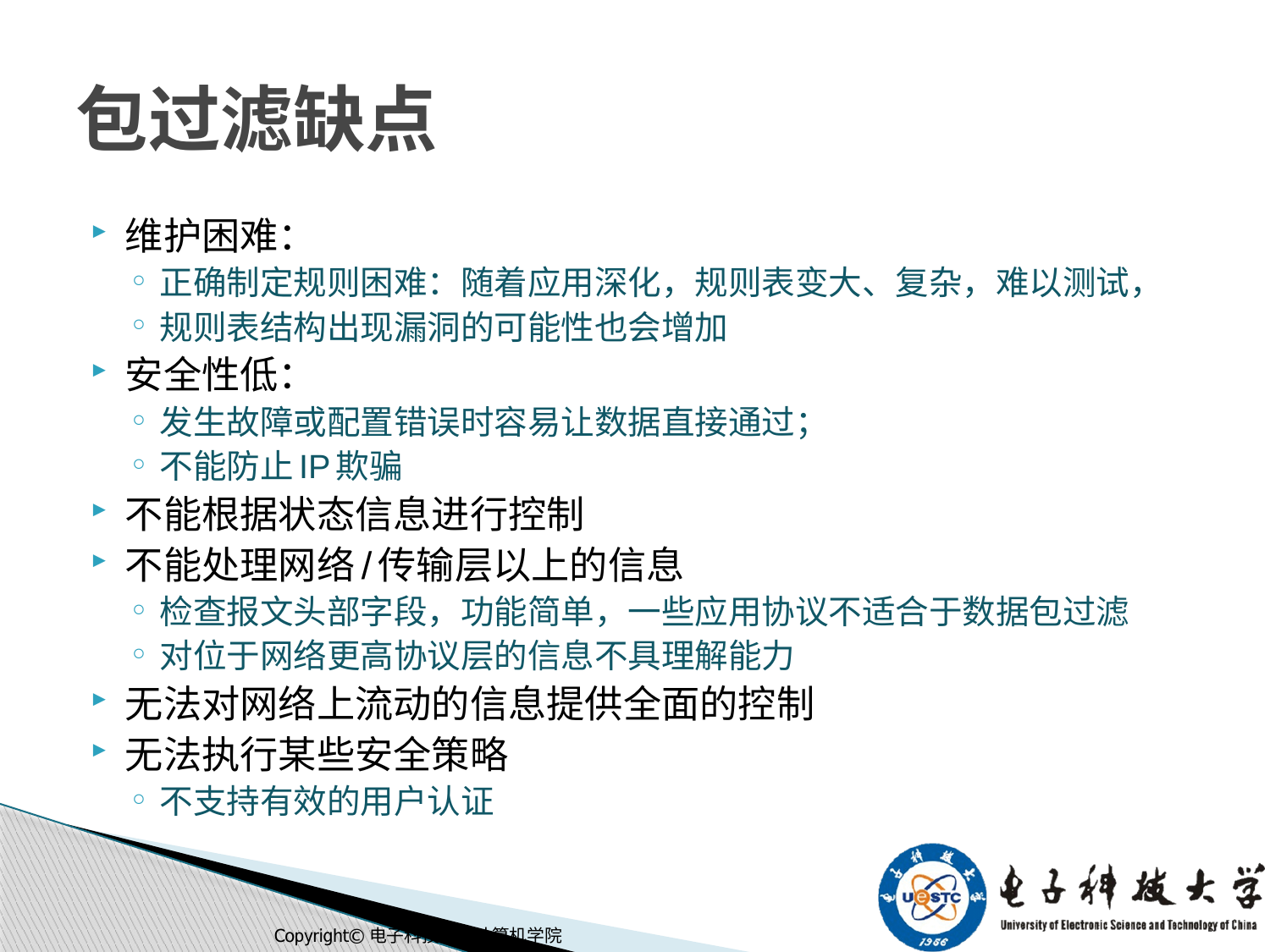

# 包过滤缺点
维护困难：
正确制定规则困难：随着应用深化，规则表变大、复杂，难以测试，
规则表结构出现漏洞的可能性也会增加
安全性低：
发生故障或配置错误时容易让数据直接通过；
不能防止IP欺骗
不能根据状态信息进行控制
不能处理网络/传输层以上的信息
检查报文头部字段，功能简单，一些应用协议不适合于数据包过滤
对位于网络更高协议层的信息不具理解能力
无法对网络上流动的信息提供全面的控制
无法执行某些安全策略
不支持有效的用户认证
Copyright©电子科技大学计算机学院
39